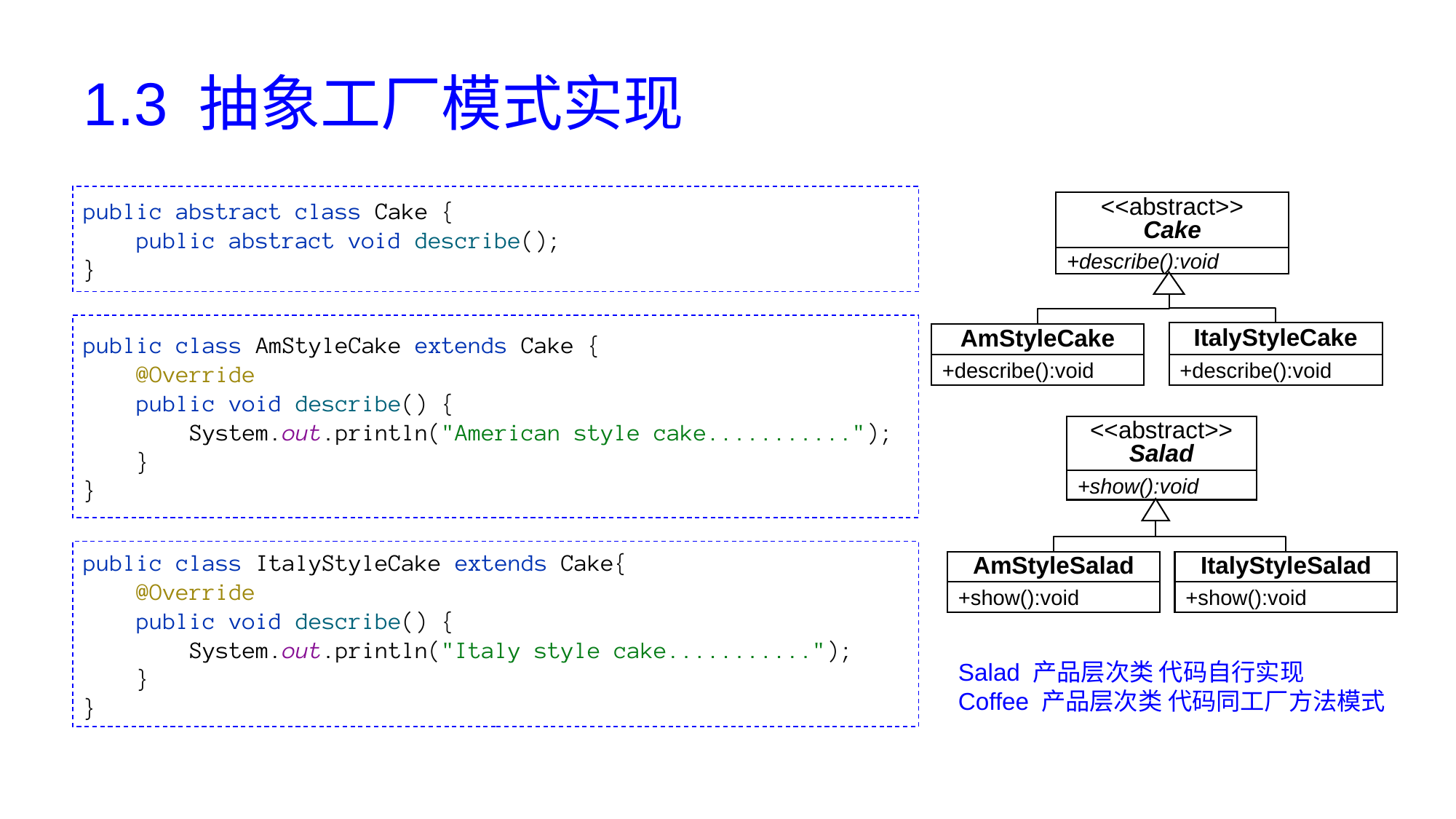

# 1.3 抽象工厂模式实现
public abstract class Cake {
    public abstract void describe();
}
<<abstract>>
Cake
+describe():void

ItalyStyleCake
AmStyleCake
+describe():void
+describe():void
public class AmStyleCake extends Cake {
    @Override
    public void describe() {
        System.out.println("American style cake...........");
    }
}
<<abstract>>
Salad
+show():void

AmStyleSalad
ItalyStyleSalad
+show():void
+show():void
public class ItalyStyleCake extends Cake{
    @Override
    public void describe() {
        System.out.println("Italy style cake...........");
    }
}
Salad 产品层次类 代码自行实现
Coffee 产品层次类 代码同工厂方法模式
10